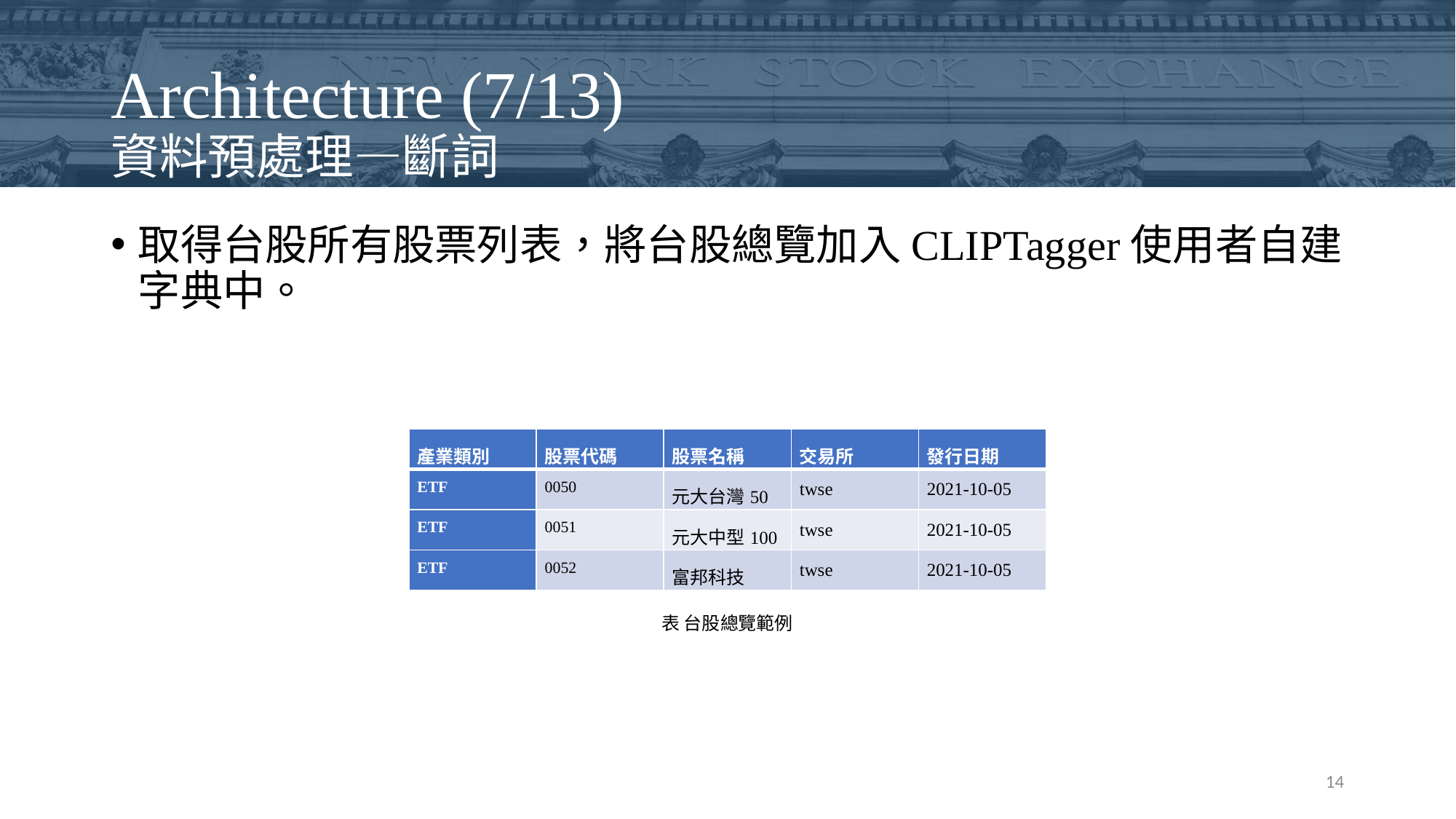

# Architecture (7/13) 資料預處理—斷詞
取得台股所有股票列表，將台股總覽加入CLIPTagger使用者自建字典中。
| 產業類別 | 股票代碼 | 股票名稱 | 交易所 | 發行日期 |
| --- | --- | --- | --- | --- |
| ETF | 0050 | 元大台灣50 | twse | 2021-10-05 |
| ETF | 0051 | 元大中型100 | twse | 2021-10-05 |
| ETF | 0052 | 富邦科技 | twse | 2021-10-05 |
表 台股總覽範例
14